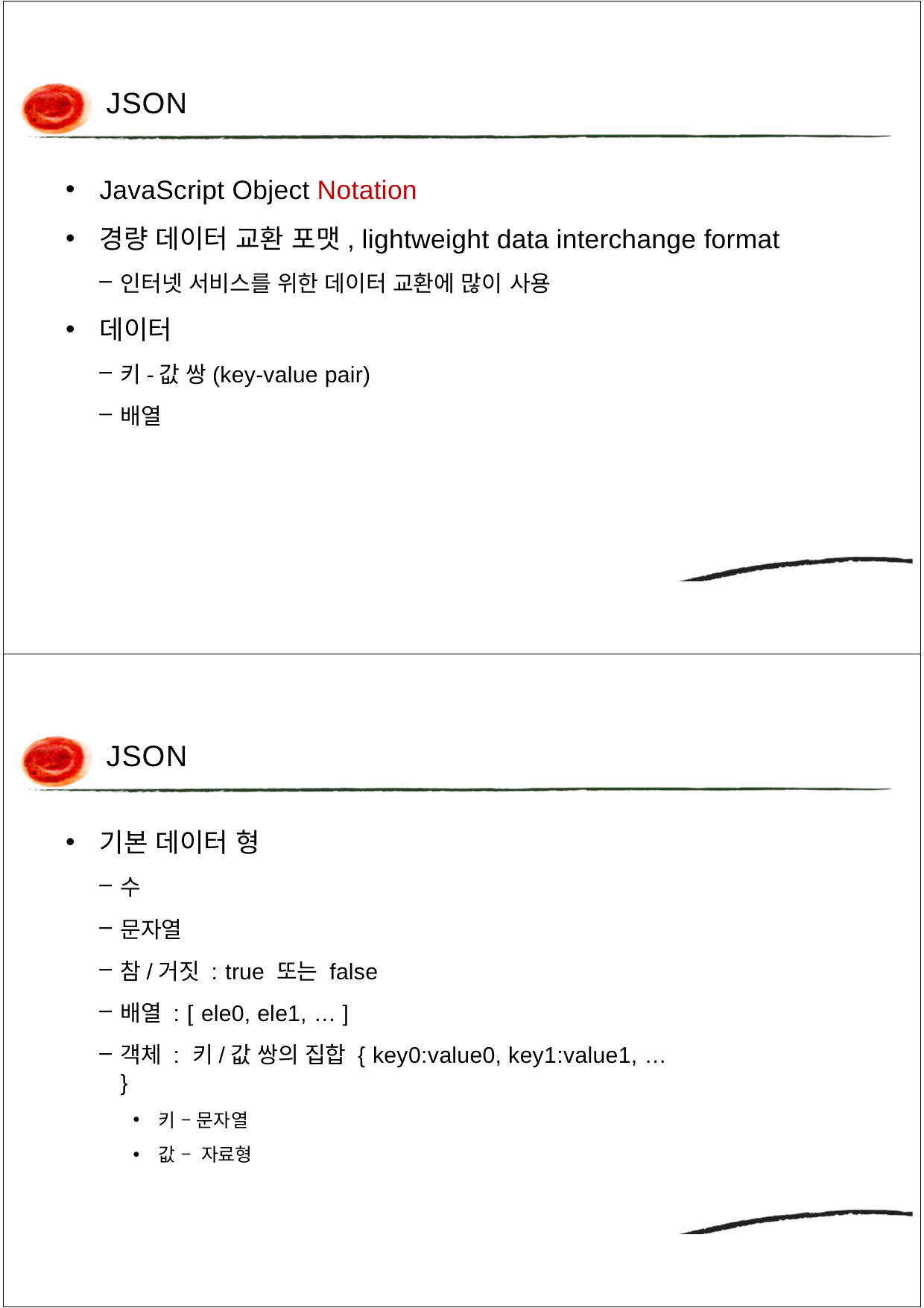

JSON

JavaScript Object Notation
경량 데이터 교환 포맷, lightweight data interchange format
인터넷 서비스를 위한 데이터 교환에 많이 사용
데이터
키-값 쌍(key-value pair)
배열

JSON

기본 데이터 형
수
문자열
참/거짓 : true 또는 false
배열 : [ ele0, ele1, … ]
객체 : 키/값 쌍의 집합 { key0:value0, key1:value1, … }
키 – 문자열
값 – 자료형